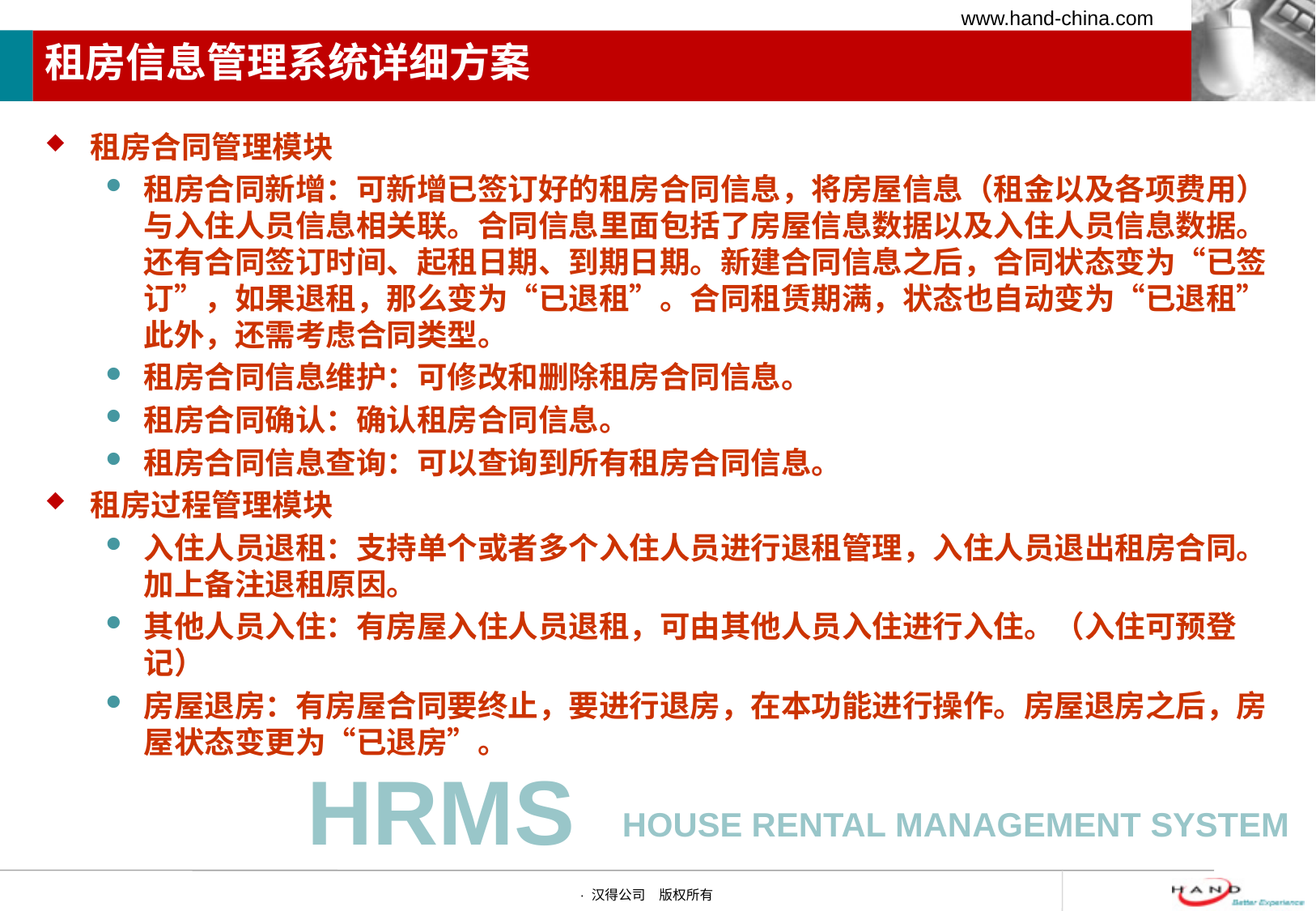

# 租房信息管理系统详细方案
租房合同管理模块
租房合同新增：可新增已签订好的租房合同信息，将房屋信息（租金以及各项费用）与入住人员信息相关联。合同信息里面包括了房屋信息数据以及入住人员信息数据。还有合同签订时间、起租日期、到期日期。新建合同信息之后，合同状态变为“已签订”，如果退租，那么变为“已退租”。合同租赁期满，状态也自动变为“已退租”此外，还需考虑合同类型。
租房合同信息维护：可修改和删除租房合同信息。
租房合同确认：确认租房合同信息。
租房合同信息查询：可以查询到所有租房合同信息。
租房过程管理模块
入住人员退租：支持单个或者多个入住人员进行退租管理，入住人员退出租房合同。加上备注退租原因。
其他人员入住：有房屋入住人员退租，可由其他人员入住进行入住。（入住可预登记）
房屋退房：有房屋合同要终止，要进行退房，在本功能进行操作。房屋退房之后，房屋状态变更为“已退房”。
HRMS
House rental MANAGEMENT system
11